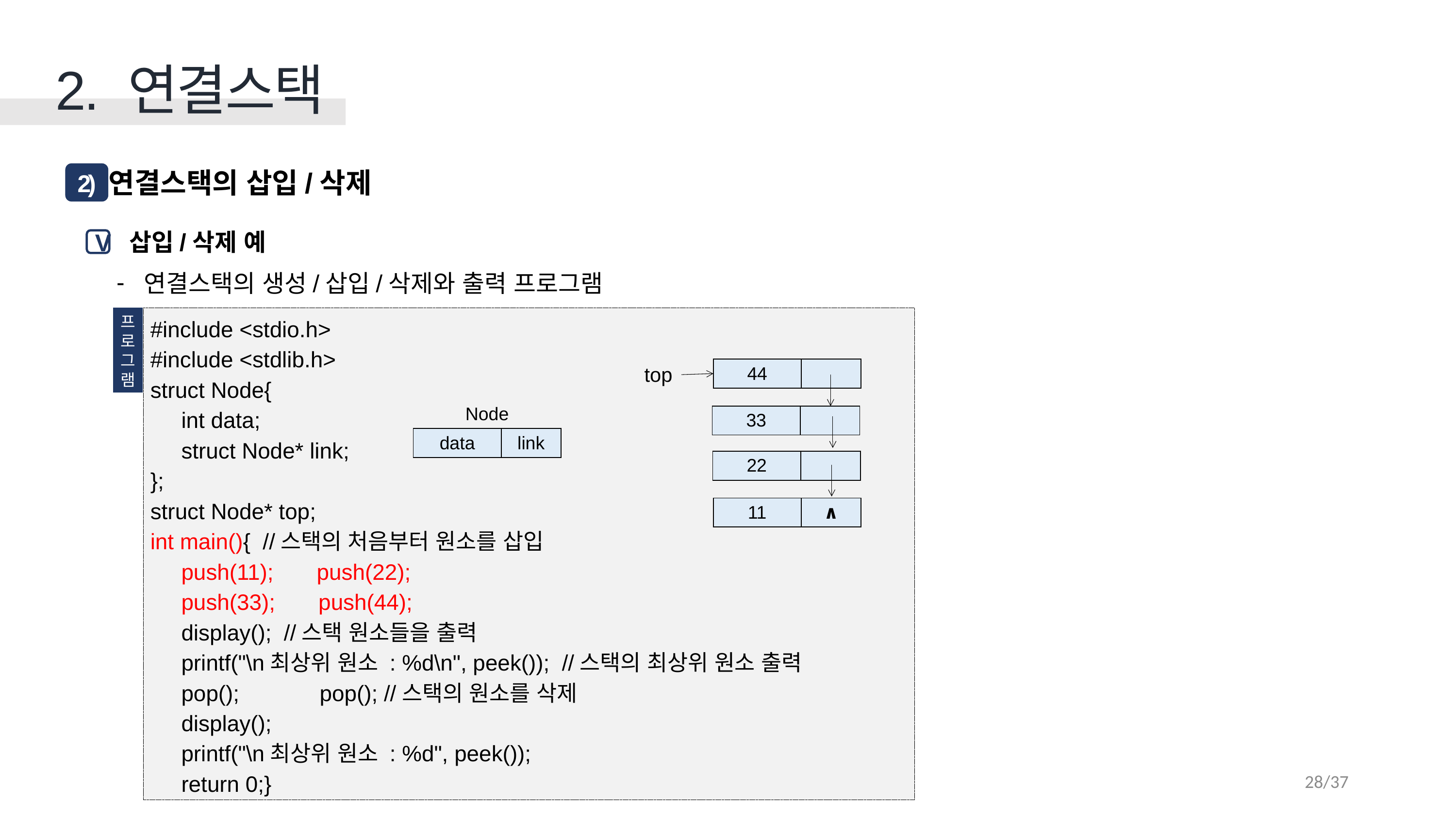

2. 연결스택

연결스택의 삽입/삭제
2)
 삽입/삭제 예

연결스택의 생성/삽입/삭제와 출력 프로그램

V
프
로
그
램
#include <stdio.h>
#include <stdlib.h>
struct Node{
     int data;
     struct Node* link;
};
struct Node* top;
int main(){  //스택의 처음부터 원소를 삽입
     push(11);       push(22);
     push(33);       push(44);
     display();  //스택 원소들을 출력
     printf("\n최상위 원소 : %d\n", peek());  //스택의 최상위 원소 출력
     pop();             pop(); //스택의 원소를 삭제
     display();
     printf("\n최상위 원소 : %d", peek());
     return 0;}
top
| 44 |  |
| --- | --- |
| Node |  |
| --- | --- |
| data | link |
| 33 |  |
| --- | --- |
| 22 |  |
| --- | --- |
| 11 | ∧ |
| --- | --- |
28/37